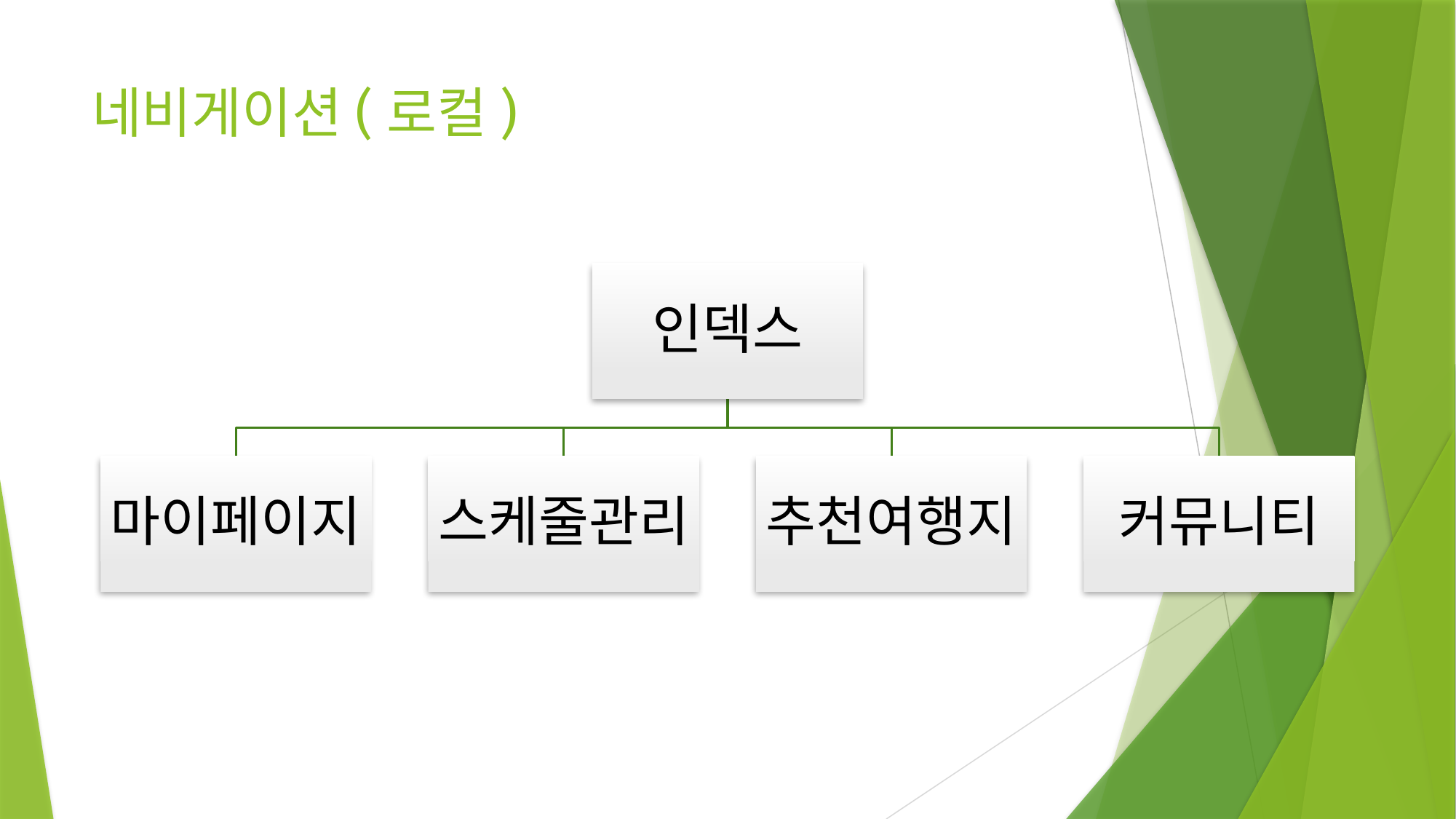

# 네비게이션(로컬)
인덱스
마이페이지
스케줄관리
추천여행지
커뮤니티